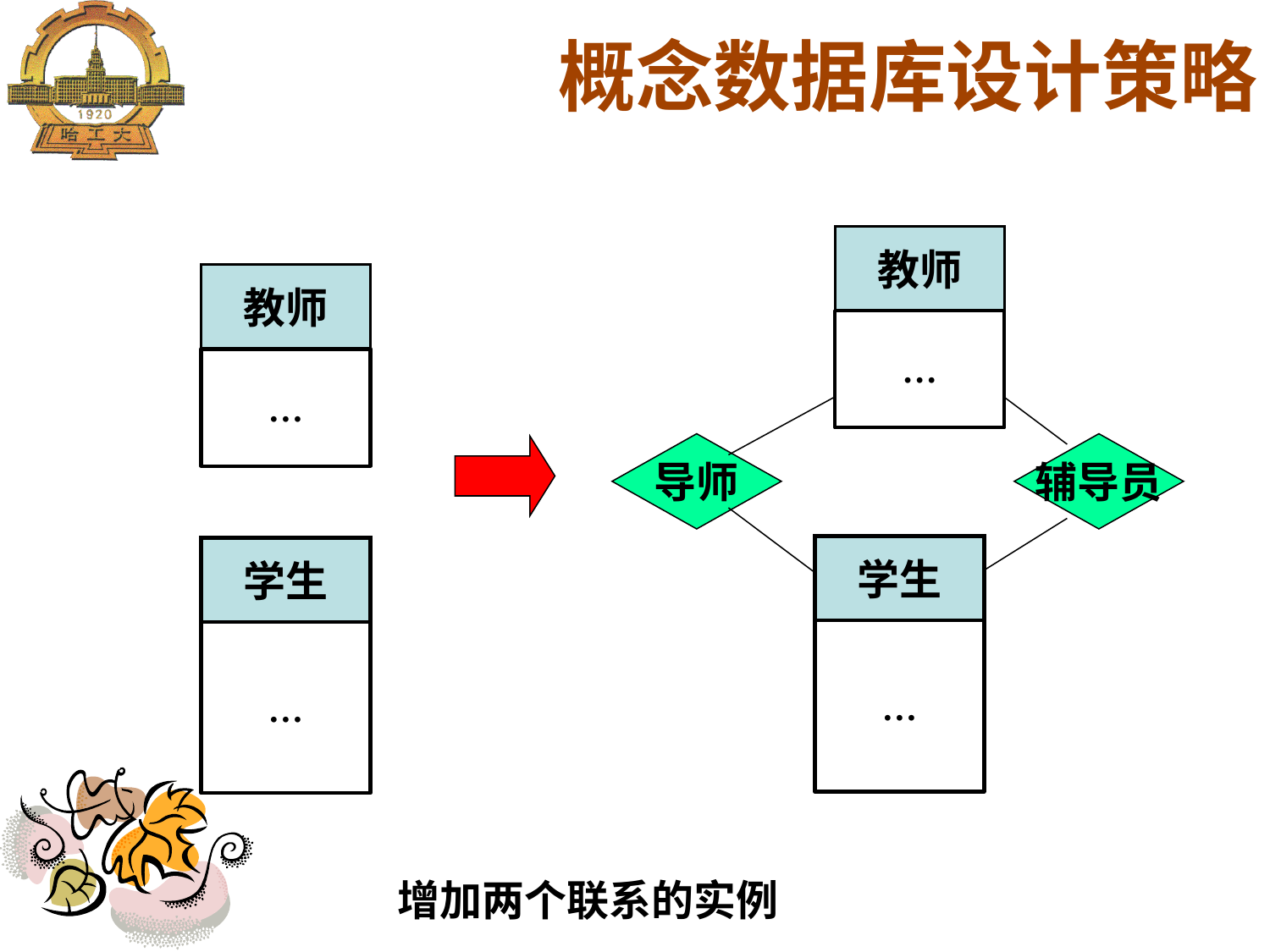

概念数据库设计策略
教师
…

导师
辅导员

学生
…
教师
…
学生
…

增加两个联系的实例